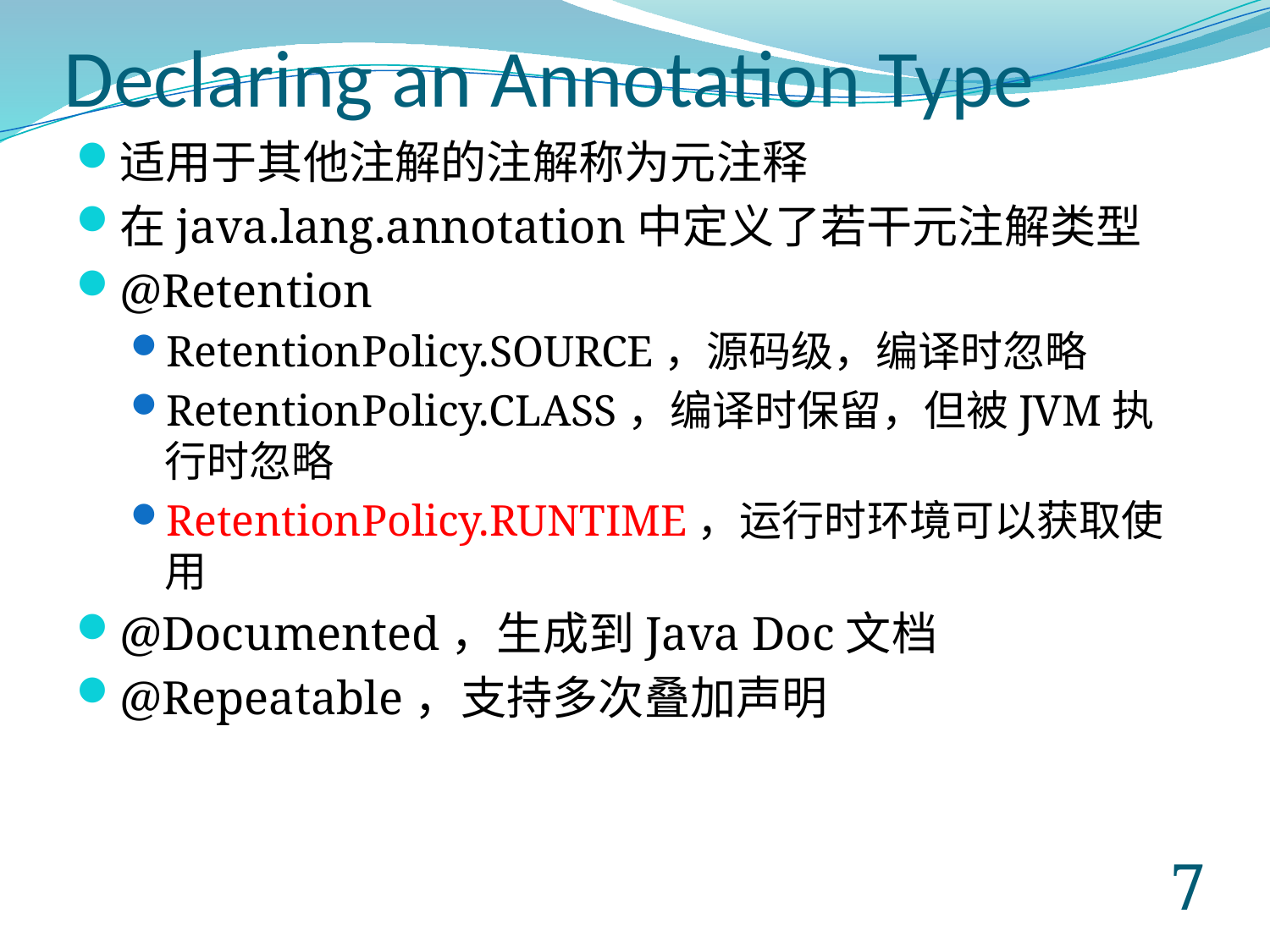

# Declaring an Annotation Type
适用于其他注解的注解称为元注释
在java.lang.annotation中定义了若干元注解类型
@Retention
RetentionPolicy.SOURCE，源码级，编译时忽略
RetentionPolicy.CLASS，编译时保留，但被JVM执行时忽略
RetentionPolicy.RUNTIME，运行时环境可以获取使用
@Documented，生成到Java Doc文档
@Repeatable，支持多次叠加声明
7